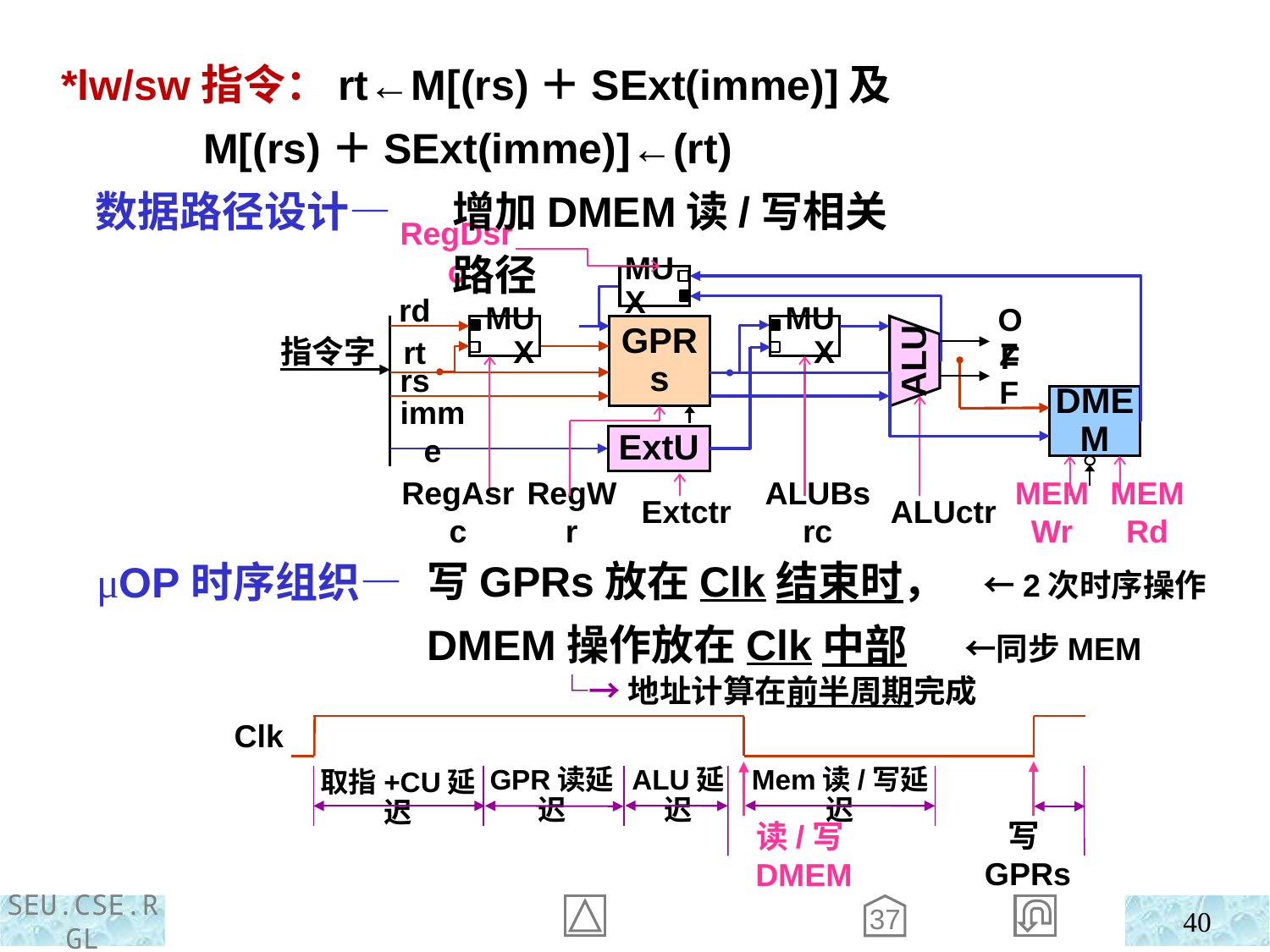

*lw/sw指令：rt←M[(rs)＋SExt(imme)]及
              M[(rs)＋SExt(imme)]←(rt)
     数据路径设计—

     μOP时序组织—
增加DMEM读/写相关路径
RegDsrc
MUX

rd
rt
rs
MUX
GPRs
MUX

OF
ALU
指令字

ZF
DMEM
imme
ExtU

RegAsrc
RegWr
Extctr
ALUBsrc
ALUctr
MEMWr
MEMRd
写GPRs放在Clk结束时，    ←2次时序操作
DMEM操作放在Clk中部        ←同步MEM
                  └→地址计算在前半周期完成
Clk
GPR读延迟
取指+CU延迟
写GPRs
Mem读/写延迟
读/写DMEM
ALU延迟

37
40